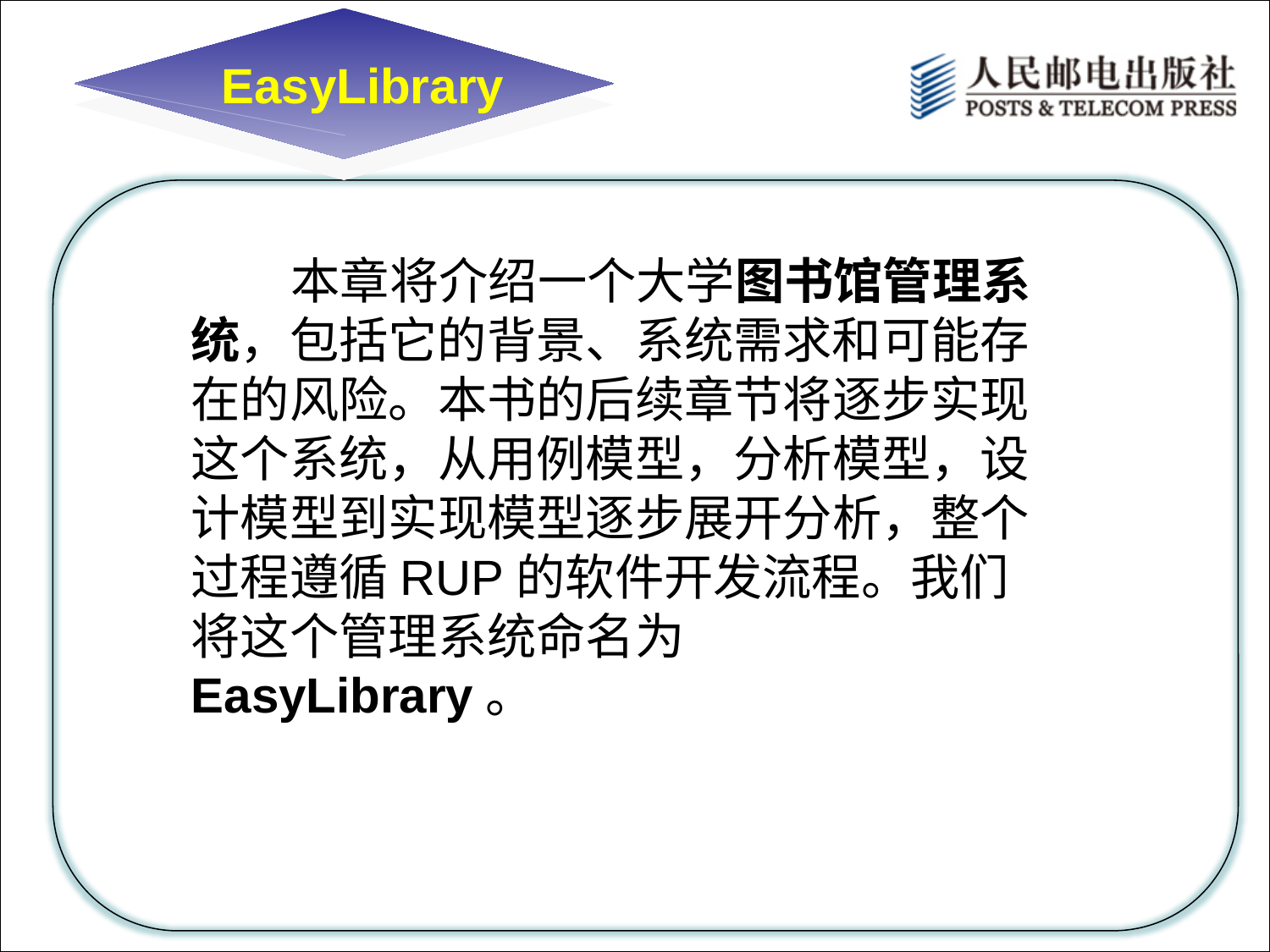

EasyLibrary

        本章将介绍一个大学图书馆管理系统，包括它的背景、系统需求和可能存在的风险。本书的后续章节将逐步实现这个系统，从用例模型，分析模型，设计模型到实现模型逐步展开分析，整个过程遵循RUP的软件开发流程。我们将这个管理系统命名为EasyLibrary。